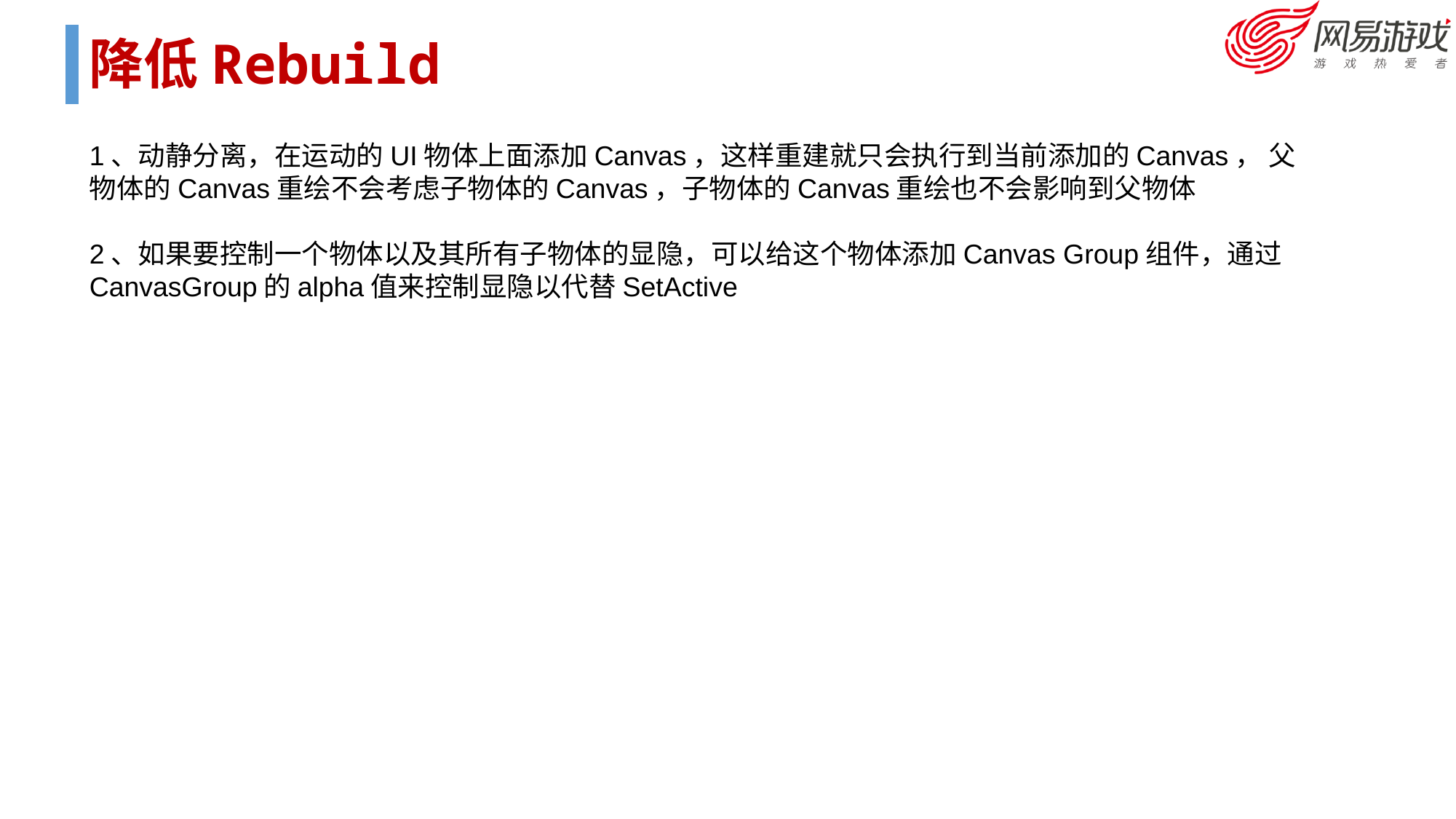

降低Rebuild

1、动静分离，在运动的UI物体上面添加Canvas，这样重建就只会执行到当前添加的Canvas， 父物体的Canvas重绘不会考虑子物体的Canvas，子物体的Canvas重绘也不会影响到父物体

2、如果要控制一个物体以及其所有子物体的显隐，可以给这个物体添加Canvas Group组件，通过CanvasGroup的alpha值来控制显隐以代替SetActive